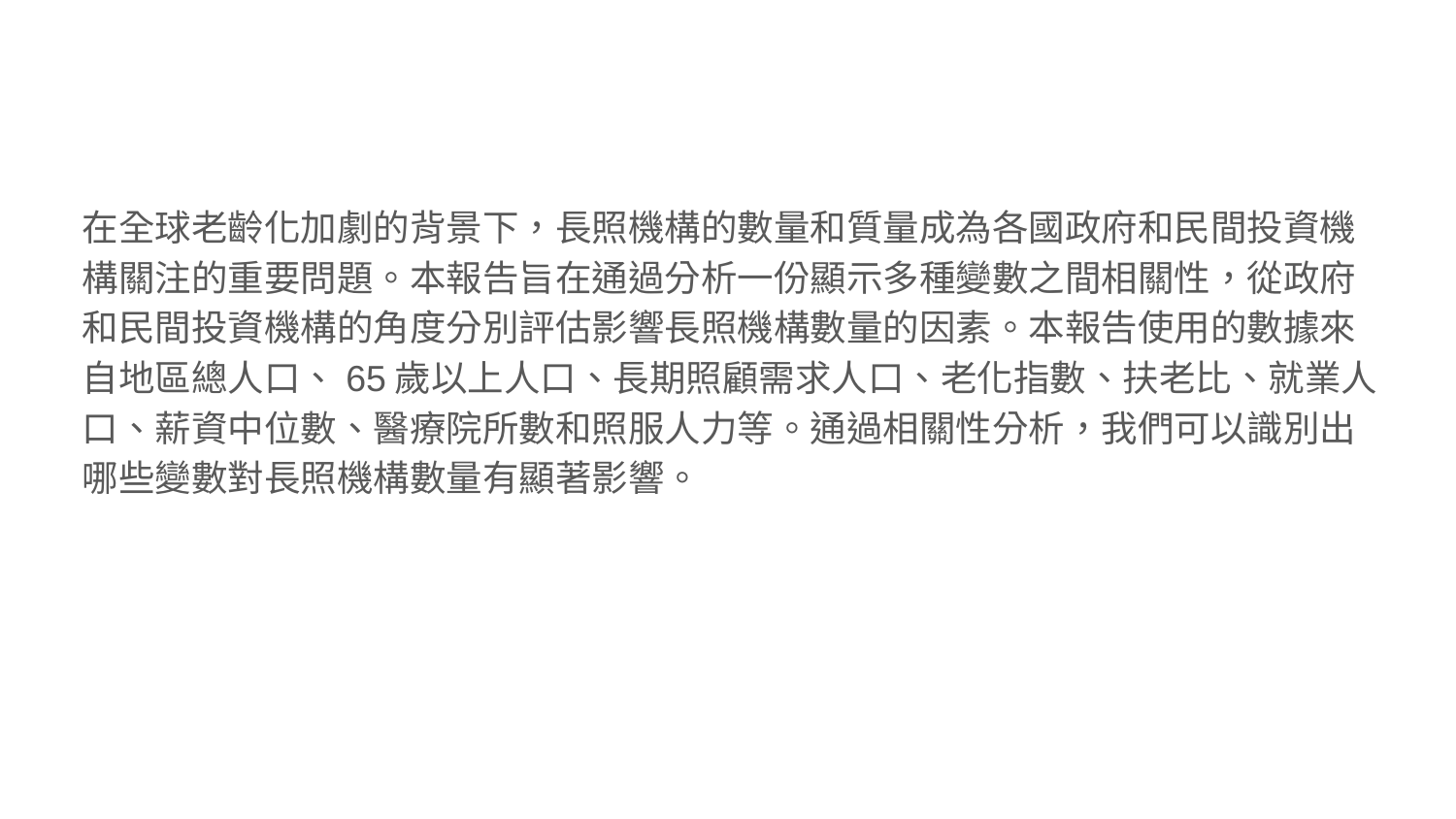

在全球老齡化加劇的背景下，長照機構的數量和質量成為各國政府和民間投資機構關注的重要問題。本報告旨在通過分析一份顯示多種變數之間相關性，從政府和民間投資機構的角度分別評估影響長照機構數量的因素。本報告使用的數據來自地區總人口、65歲以上人口、長期照顧需求人口、老化指數、扶老比、就業人口、薪資中位數、醫療院所數和照服人力等。通過相關性分析，我們可以識別出哪些變數對長照機構數量有顯著影響。